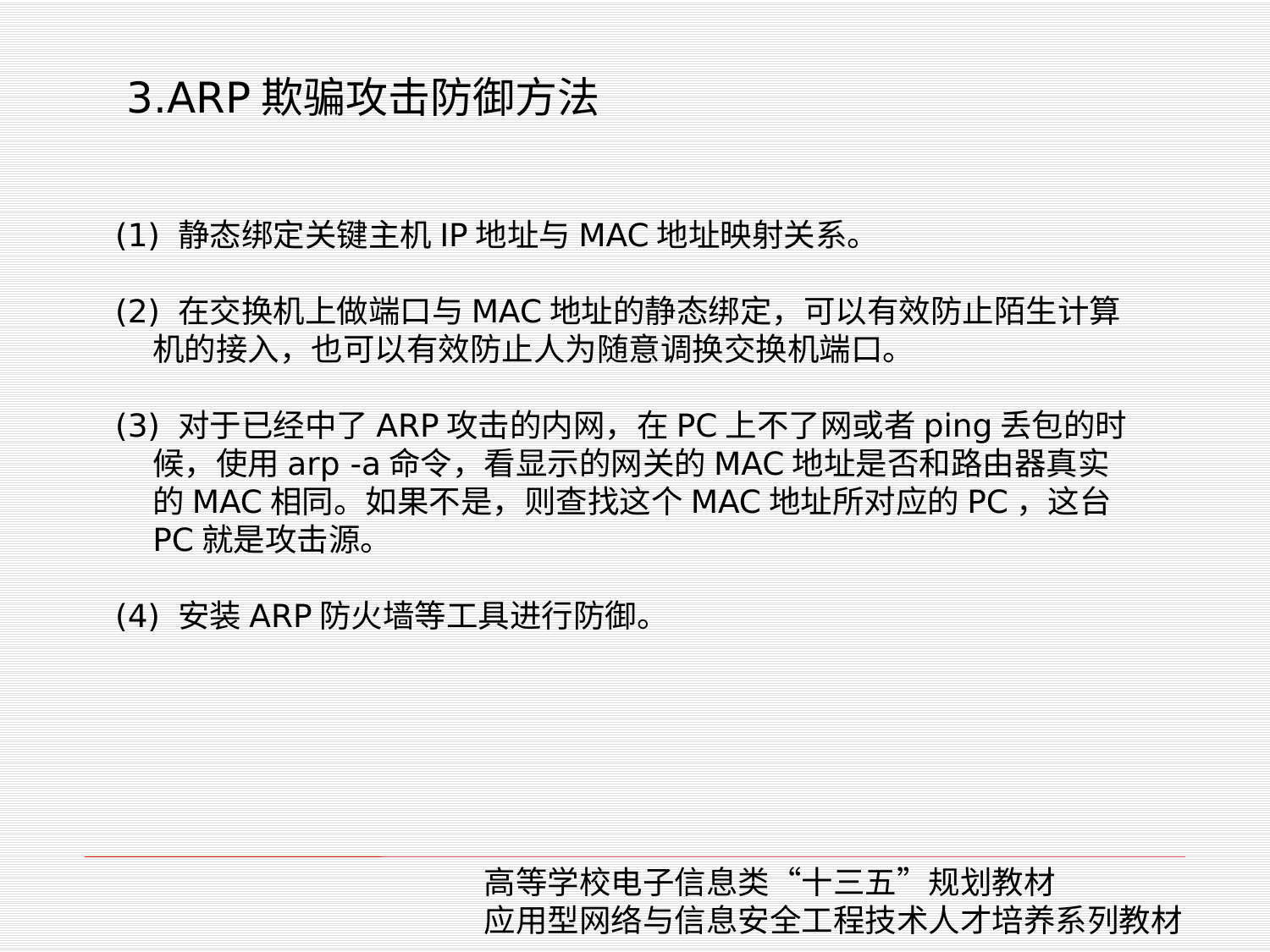

3.ARP欺骗攻击防御方法
(1) 静态绑定关键主机IP地址与MAC地址映射关系。

(2) 在交换机上做端口与MAC地址的静态绑定，可以有效防止陌生计算机的接入，也可以有效防止人为随意调换交换机端口。

(3) 对于已经中了ARP攻击的内网，在PC上不了网或者ping丢包的时候，使用arp -a命令，看显示的网关的MAC地址是否和路由器真实的MAC相同。如果不是，则查找这个MAC地址所对应的PC，这台PC就是攻击源。

(4) 安装ARP防火墙等工具进行防御。
高等学校电子信息类“十三五”规划教材
应用型网络与信息安全工程技术人才培养系列教材